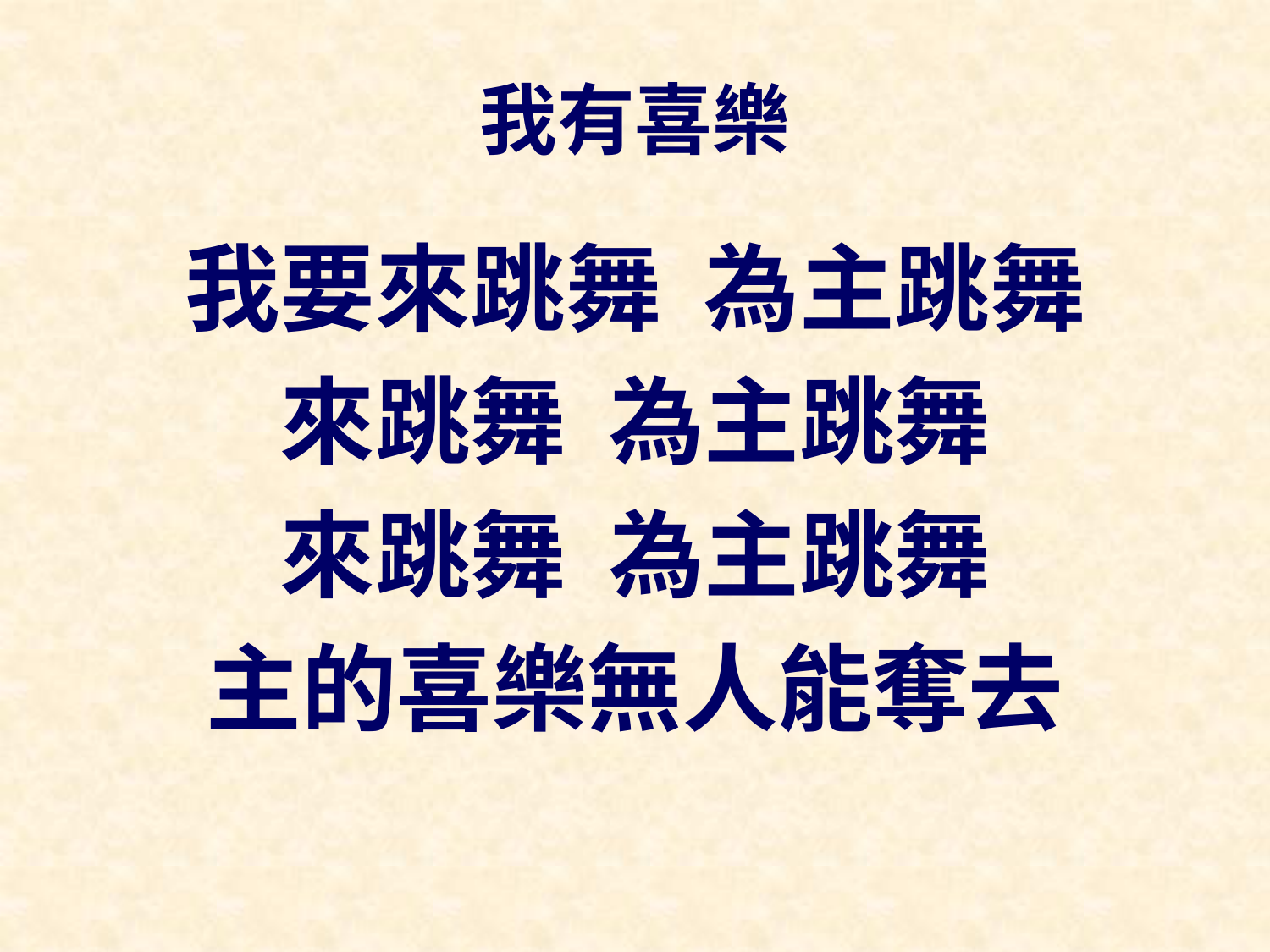

# 我有喜樂
我要來跳舞  為主跳舞
來跳舞  為主跳舞
來跳舞  為主跳舞
主的喜樂無人能奪去